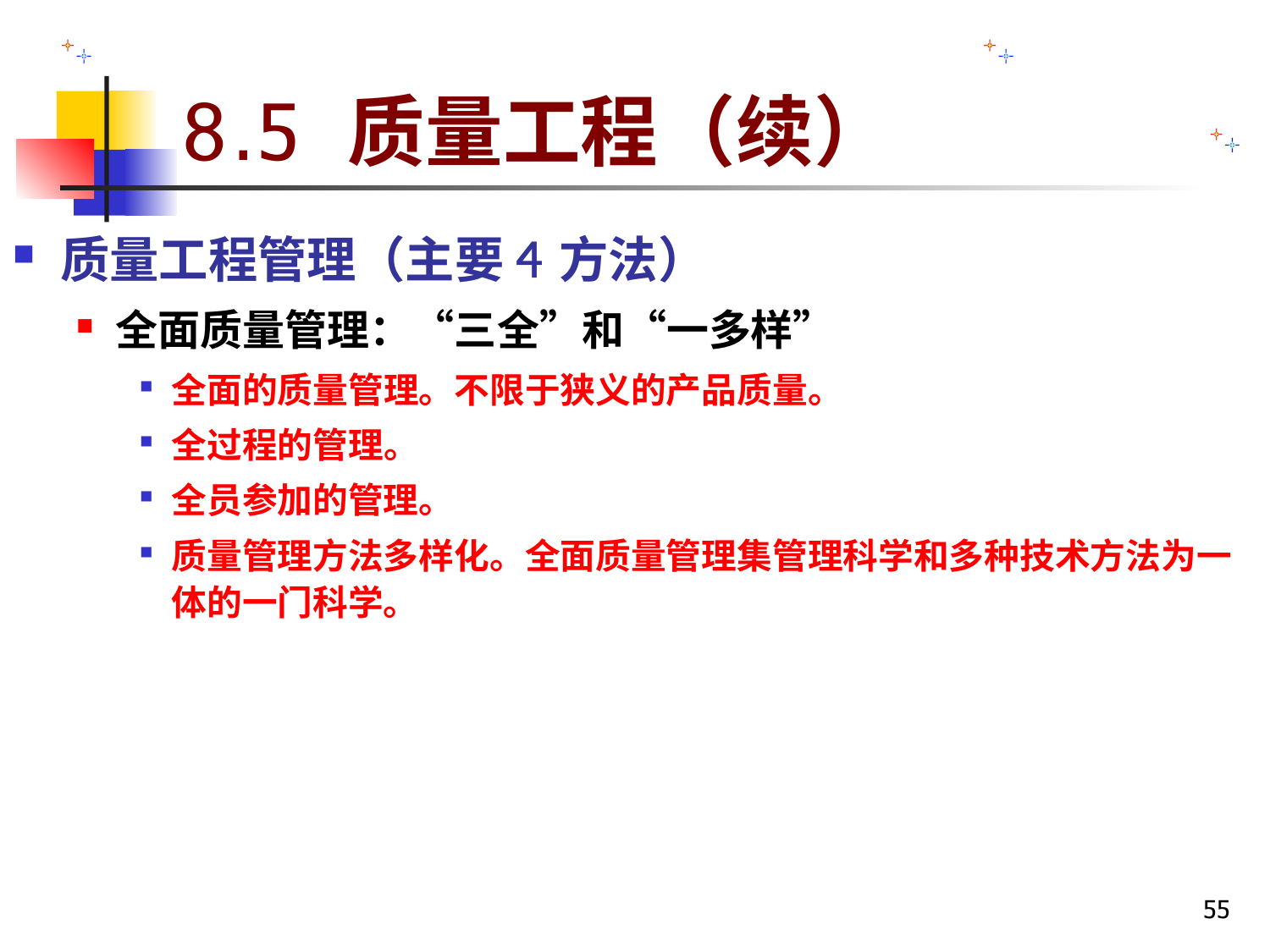

# 8.5 质量工程（续）
质量工程管理（主要4方法）
全面质量管理：“三全”和“一多样”
全面的质量管理。不限于狭义的产品质量。
全过程的管理。
全员参加的管理。
质量管理方法多样化。全面质量管理集管理科学和多种技术方法为一体的一门科学。
55